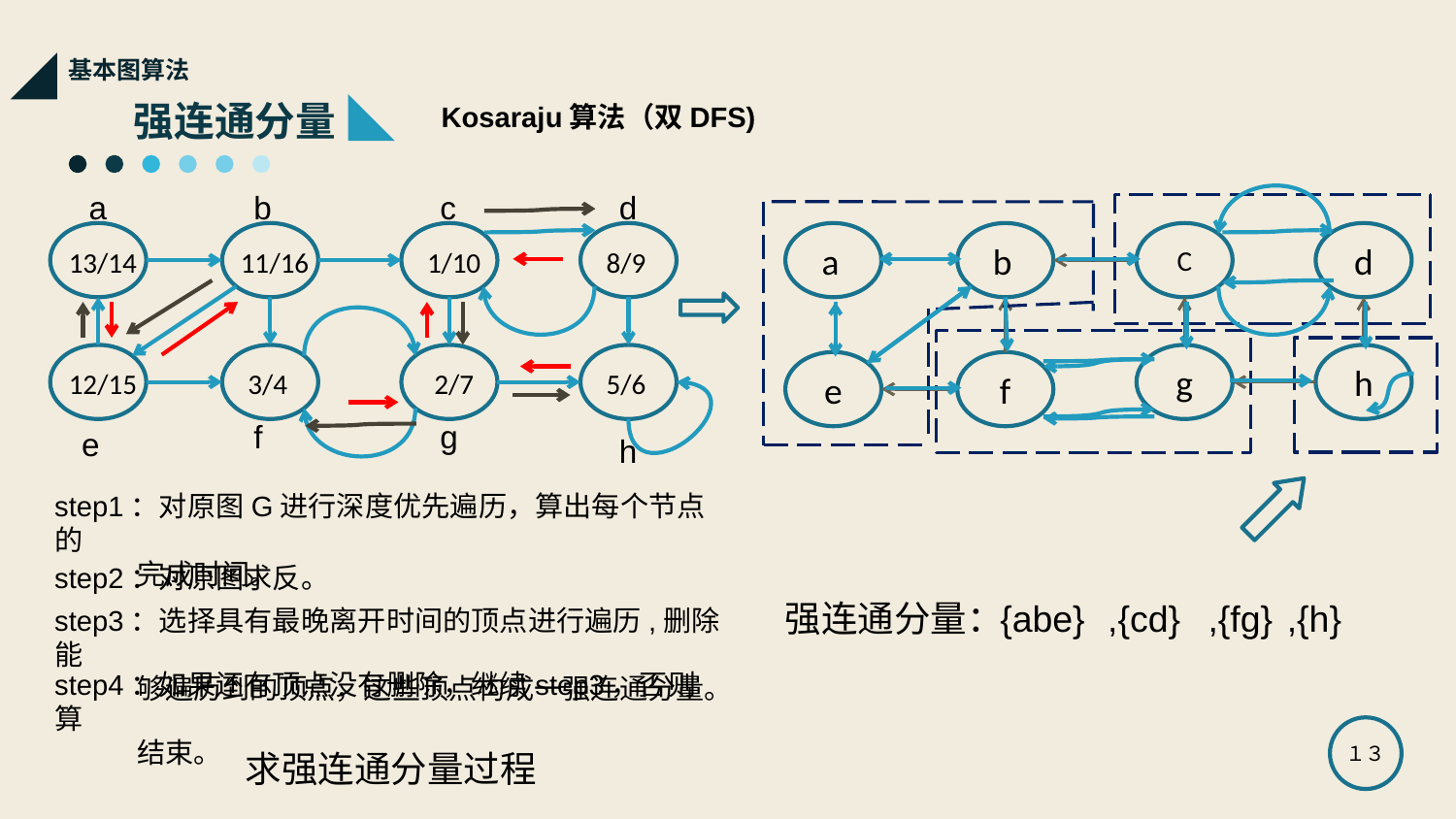

基本图算法

      强连通分量

Kosaraju算法（双DFS)
    a
    b
    c
    d

a
b
C
d
13/14
11
/16
1
/10
8
/9

g
h
e
f
12
/15
3
/4
2
/7
5
/6
    f
    g
    e
    h
step1：对原图G进行深度优先遍历，算出每个节点的
            完成时间。

step2：对原图求反。

强连通分量：
{abe}
,{cd}
,{fg}
,{h}
step3：选择具有最晚离开时间的顶点进行遍历,删除能
            够遍历到的顶点，这些顶点构成一强连通分量。

step4：如果还有顶点没有删除，继续step3，否则算
            结束。
１３
求强连通分量过程